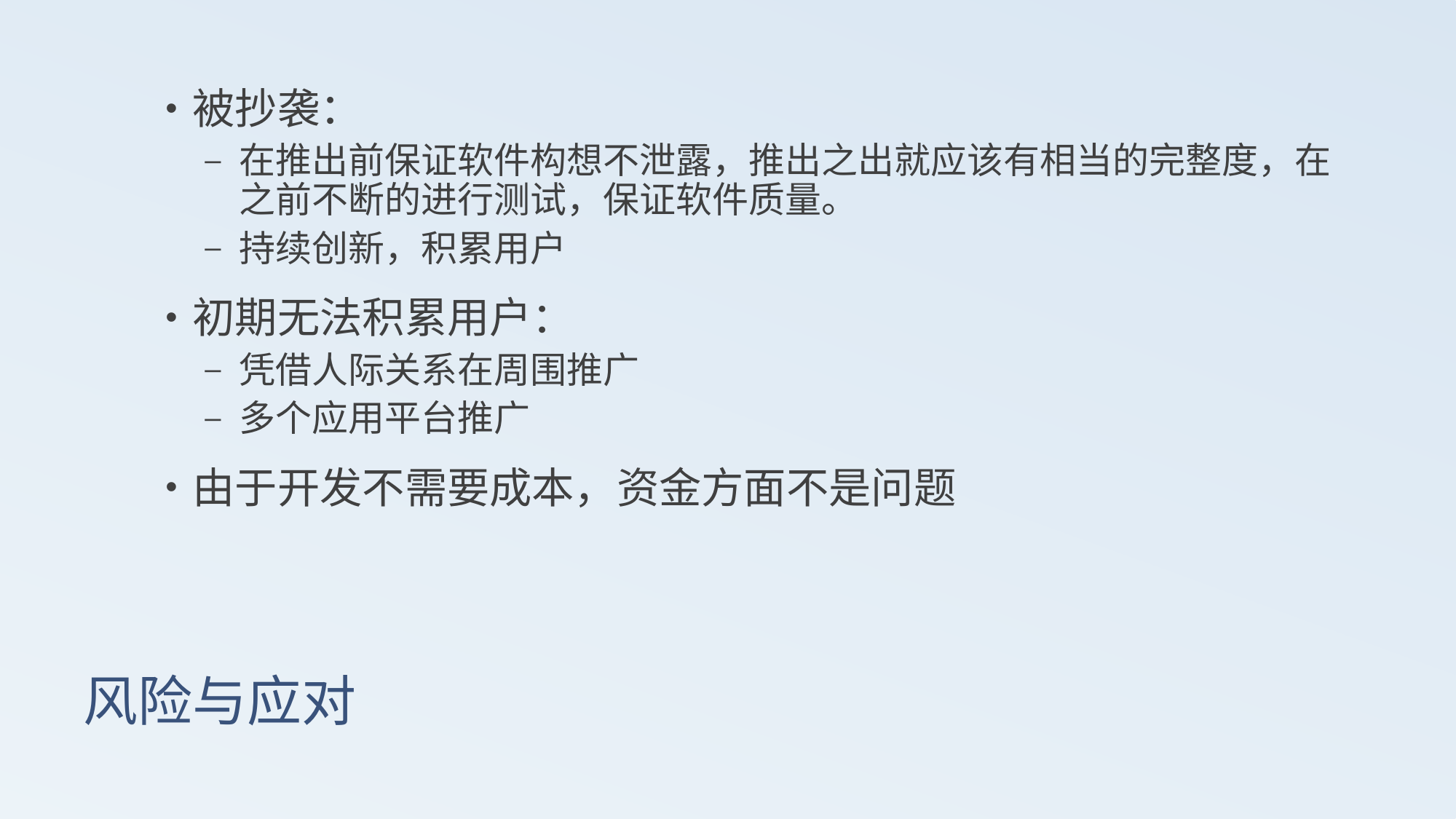

被抄袭：
在推出前保证软件构想不泄露，推出之出就应该有相当的完整度，在之前不断的进行测试，保证软件质量。
持续创新，积累用户
初期无法积累用户：
凭借人际关系在周围推广
多个应用平台推广
由于开发不需要成本，资金方面不是问题
# 风险与应对